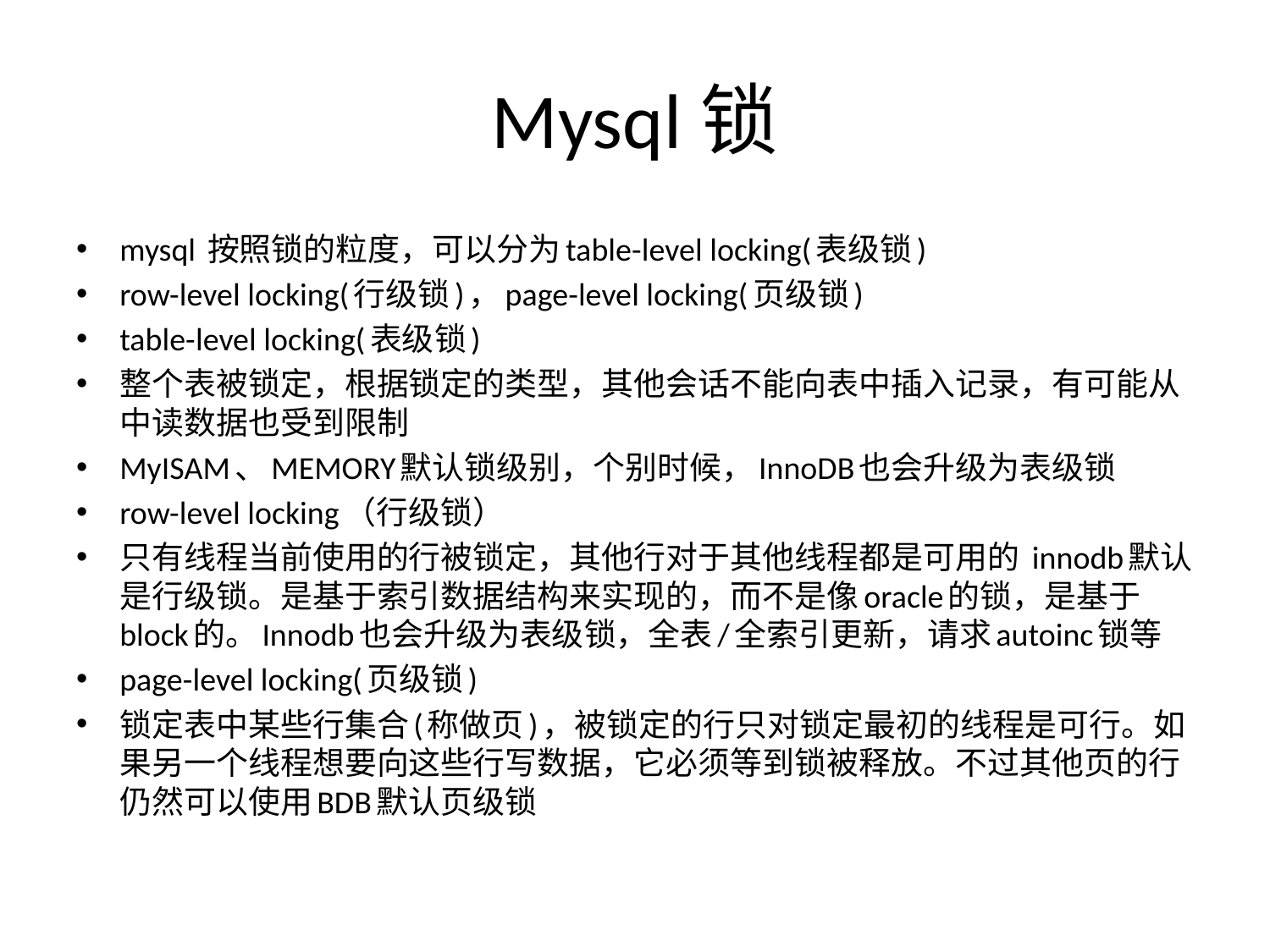

# Mysql锁
mysql 按照锁的粒度，可以分为table-level locking(表级锁)
row-level locking(行级锁)，page-level locking(页级锁)
table-level locking(表级锁)
整个表被锁定，根据锁定的类型，其他会话不能向表中插入记录，有可能从中读数据也受到限制
MyISAM、MEMORY默认锁级别，个别时候，InnoDB也会升级为表级锁
row-level locking（行级锁）
只有线程当前使用的行被锁定，其他行对于其他线程都是可用的 innodb默认是行级锁。是基于索引数据结构来实现的，而不是像oracle的锁，是基于block的。Innodb也会升级为表级锁，全表/全索引更新，请求autoinc锁等
page-level locking(页级锁)
锁定表中某些行集合(称做页)，被锁定的行只对锁定最初的线程是可行。如果另一个线程想要向这些行写数据，它必须等到锁被释放。不过其他页的行仍然可以使用BDB默认页级锁